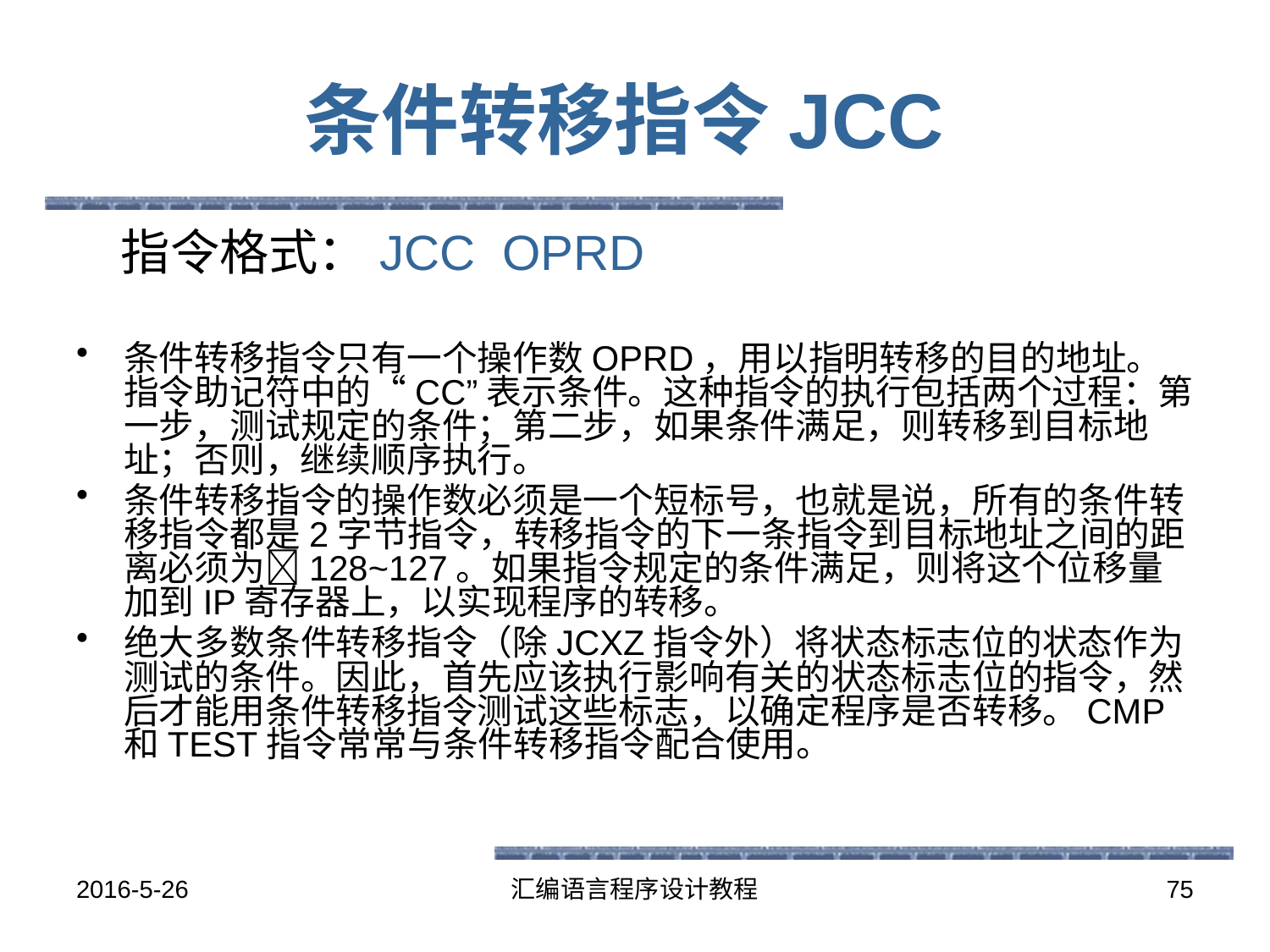

# 条件转移指令JCC
      指令格式：JCC  OPRD

条件转移指令只有一个操作数OPRD，用以指明转移的目的地址。指令助记符中的“CC”表示条件。这种指令的执行包括两个过程：第一步，测试规定的条件；第二步，如果条件满足，则转移到目标地址；否则，继续顺序执行。
条件转移指令的操作数必须是一个短标号，也就是说，所有的条件转移指令都是2字节指令，转移指令的下一条指令到目标地址之间的距离必须为−128~127。如果指令规定的条件满足，则将这个位移量加到IP寄存器上，以实现程序的转移。
绝大多数条件转移指令（除JCXZ指令外）将状态标志位的状态作为测试的条件。因此，首先应该执行影响有关的状态标志位的指令，然后才能用条件转移指令测试这些标志，以确定程序是否转移。CMP和TEST指令常常与条件转移指令配合使用。
2016-5-26
汇编语言程序设计教程
75